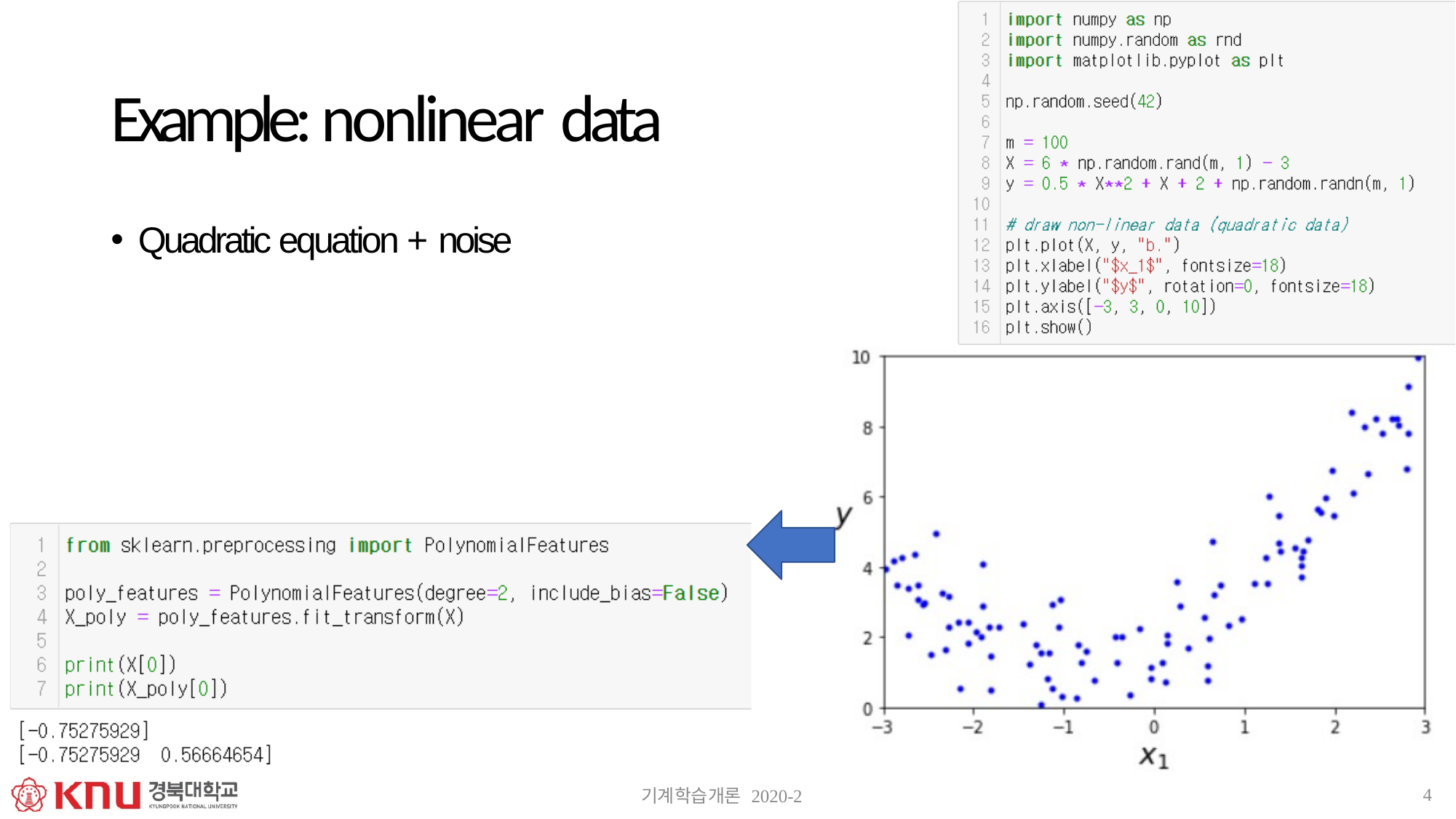

# Example: nonlinear data
Quadratic equation + noise
4
기계학습개론 2020-2